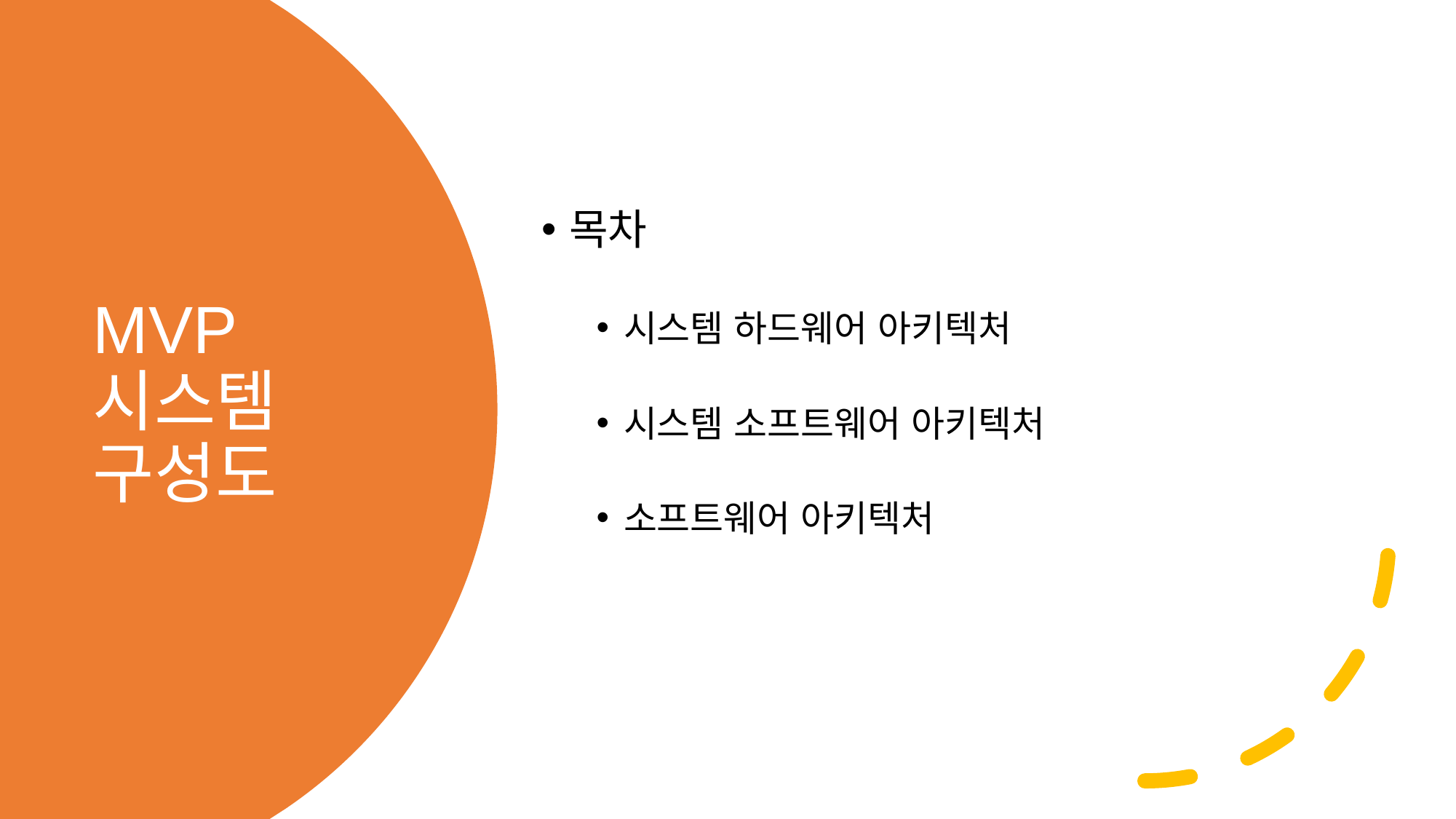

목차
시스템 하드웨어 아키텍처
시스템 소프트웨어 아키텍처
소프트웨어 아키텍처

# MVP 시스템 구성도